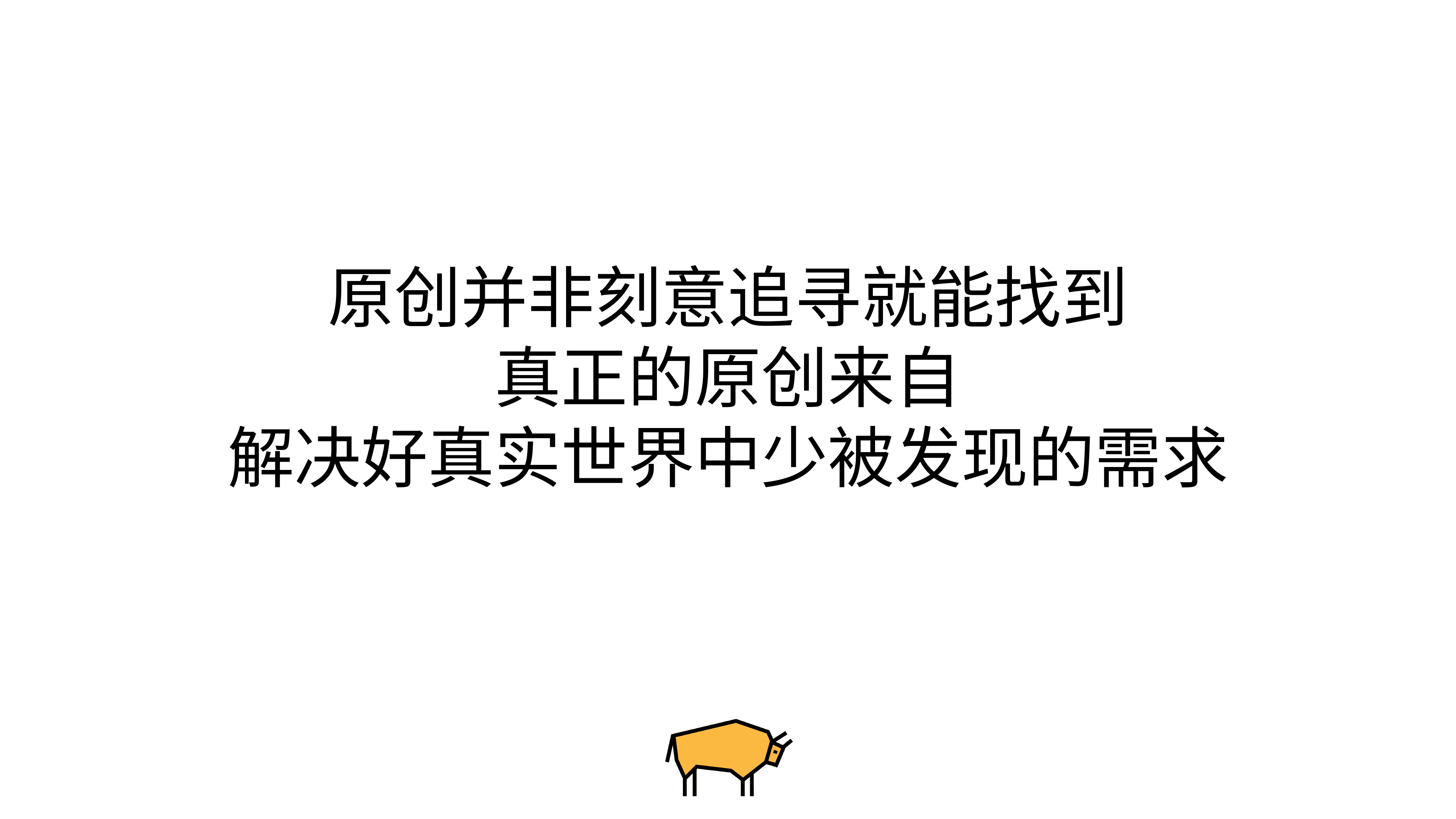

# 原创并非刻意追寻就能找到 真正的原创来自 解决好真实世界中少被发现的需求